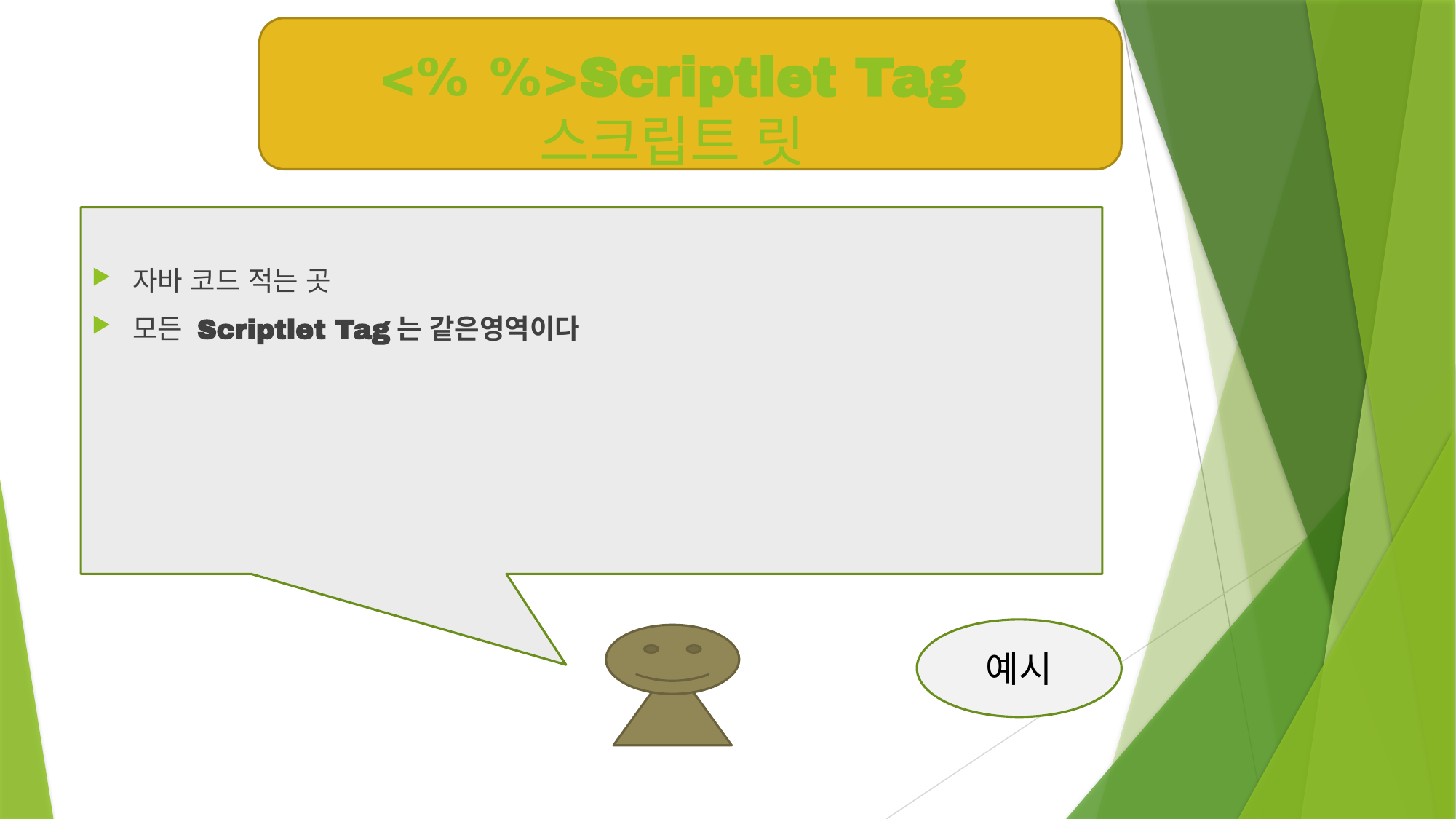

# <% %>Scriptlet Tag 스크립트 릿

자바 코드 적는 곳
모든 Scriptlet Tag는 같은영역이다
예시